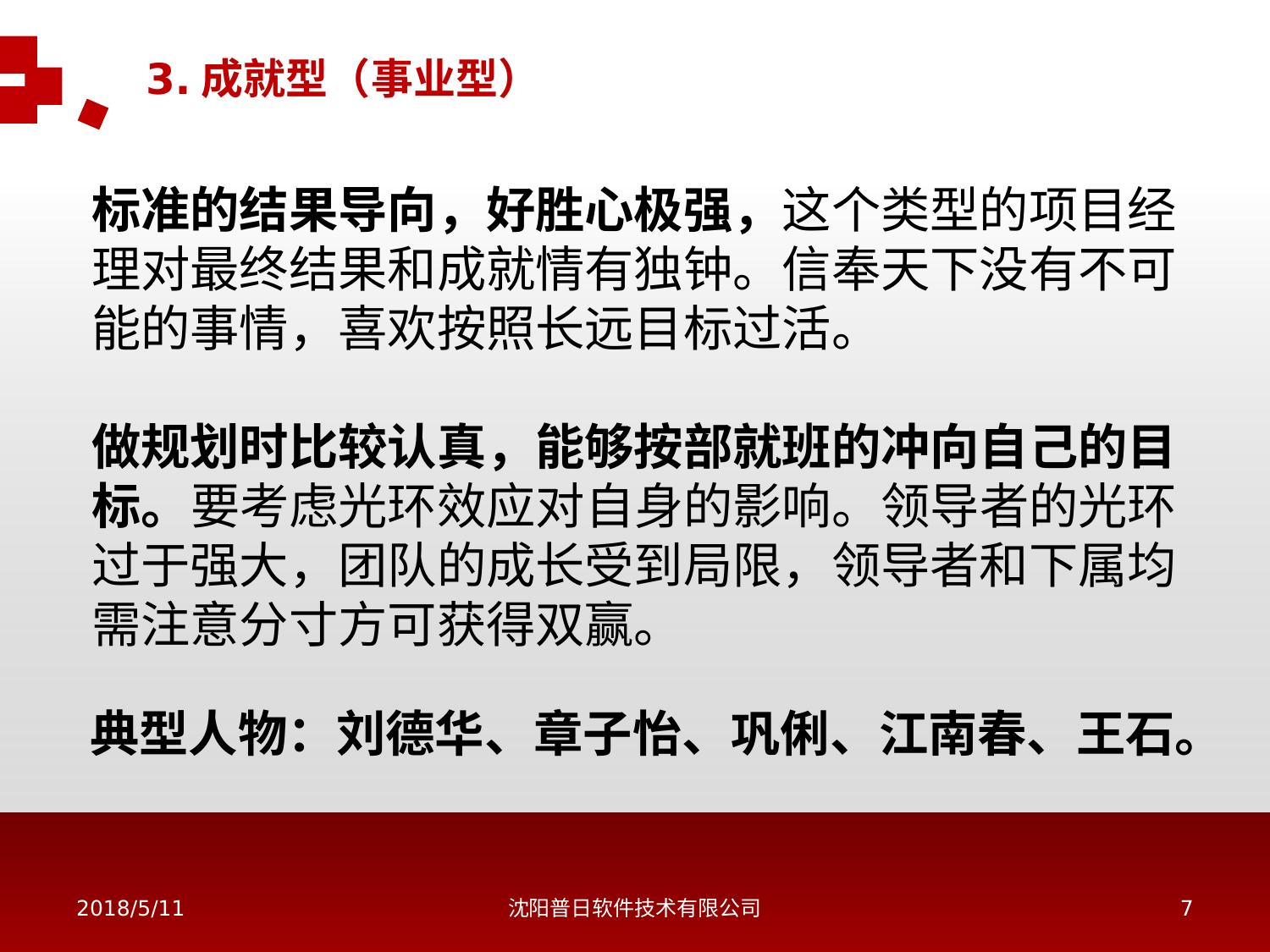

3.成就型（事业型）
标准的结果导向，好胜心极强，这个类型的项目经理对最终结果和成就情有独钟。信奉天下没有不可能的事情，喜欢按照长远目标过活。
做规划时比较认真，能够按部就班的冲向自己的目标。要考虑光环效应对自身的影响。领导者的光环过于强大，团队的成长受到局限，领导者和下属均需注意分寸方可获得双赢。

典型人物：刘德华、章子怡、巩俐、江南春、王石。
2018/5/11
沈阳普日软件技术有限公司
7